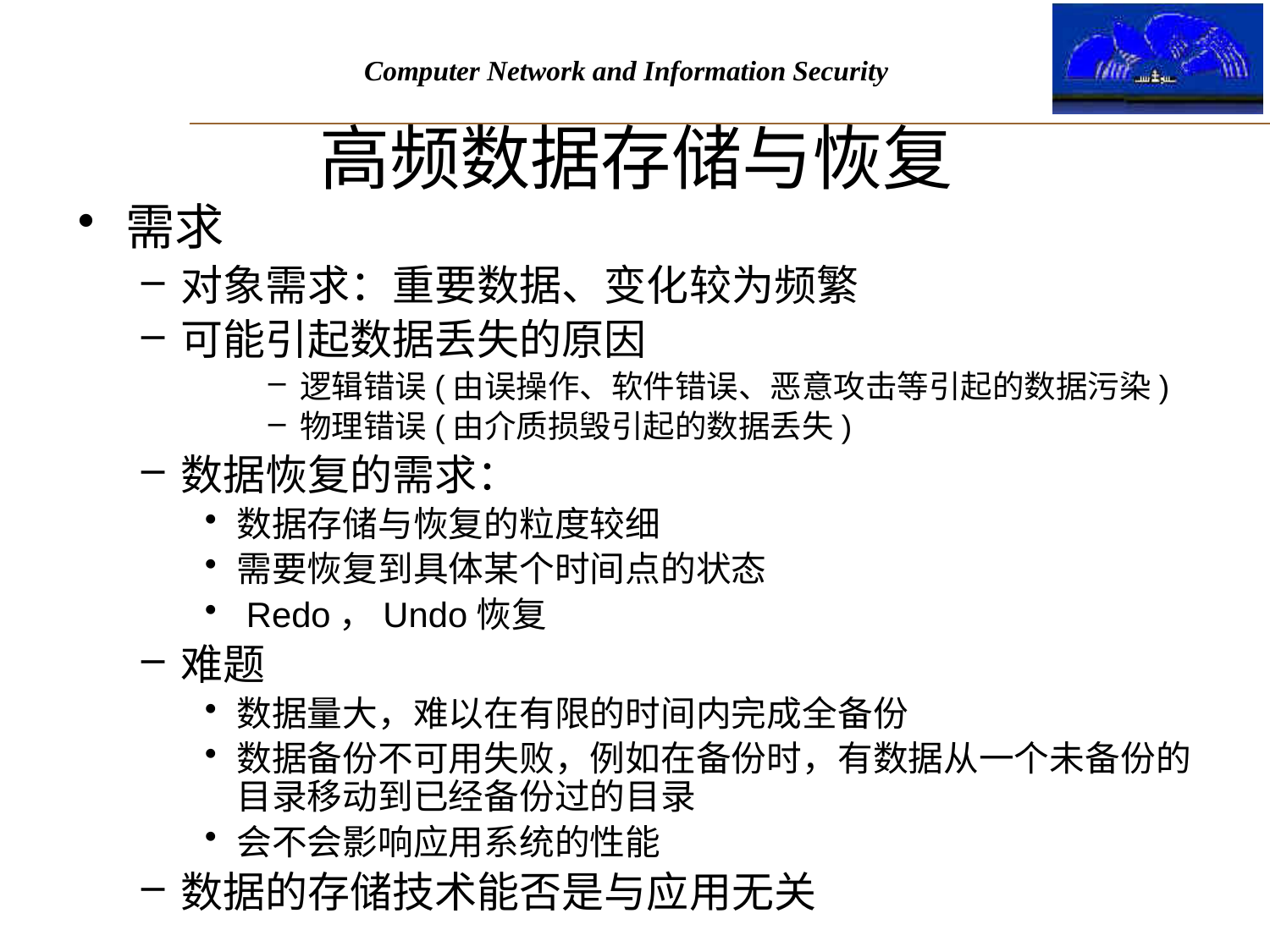

# 高频数据存储与恢复
需求
对象需求：重要数据、变化较为频繁
可能引起数据丢失的原因
逻辑错误(由误操作、软件错误、恶意攻击等引起的数据污染)
物理错误(由介质损毁引起的数据丢失)
数据恢复的需求：
数据存储与恢复的粒度较细
需要恢复到具体某个时间点的状态
 Redo，Undo恢复
难题
数据量大，难以在有限的时间内完成全备份
数据备份不可用失败，例如在备份时，有数据从一个未备份的目录移动到已经备份过的目录
会不会影响应用系统的性能
数据的存储技术能否是与应用无关